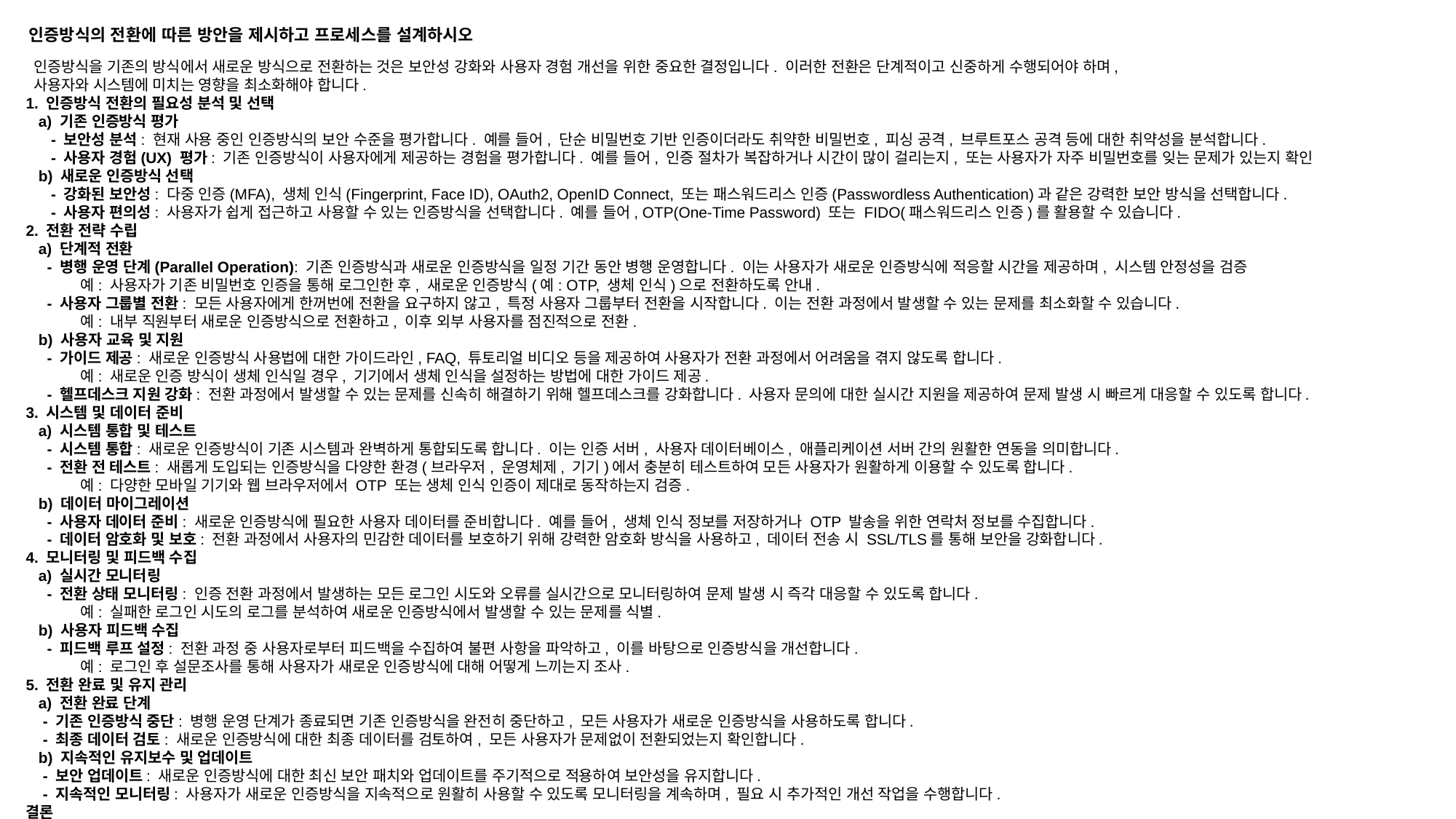

인증방식의 전환에 따른 방안을 제시하고 프로세스를 설계하시오
 인증방식을 기존의 방식에서 새로운 방식으로 전환하는 것은 보안성 강화와 사용자 경험 개선을 위한 중요한 결정입니다. 이러한 전환은 단계적이고 신중하게 수행되어야 하며,
 사용자와 시스템에 미치는 영향을 최소화해야 합니다.
1. 인증방식 전환의 필요성 분석 및 선택
   a) 기존 인증방식 평가
      - 보안성 분석: 현재 사용 중인 인증방식의 보안 수준을 평가합니다. 예를 들어, 단순 비밀번호 기반 인증이더라도 취약한 비밀번호, 피싱 공격, 브루트포스 공격 등에 대한 취약성을 분석합니다.
      - 사용자 경험(UX) 평가: 기존 인증방식이 사용자에게 제공하는 경험을 평가합니다. 예를 들어, 인증 절차가 복잡하거나 시간이 많이 걸리는지, 또는 사용자가 자주 비밀번호를 잊는 문제가 있는지 확인
   b) 새로운 인증방식 선택
      - 강화된 보안성: 다중 인증(MFA), 생체 인식(Fingerprint, Face ID), OAuth2, OpenID Connect, 또는 패스워드리스 인증(Passwordless Authentication)과 같은 강력한 보안 방식을 선택합니다.
      - 사용자 편의성: 사용자가 쉽게 접근하고 사용할 수 있는 인증방식을 선택합니다. 예를 들어, OTP(One-Time Password) 또는 FIDO(패스워드리스 인증)를 활용할 수 있습니다.
2. 전환 전략 수립
   a) 단계적 전환
     - 병행 운영 단계(Parallel Operation): 기존 인증방식과 새로운 인증방식을 일정 기간 동안 병행 운영합니다. 이는 사용자가 새로운 인증방식에 적응할 시간을 제공하며, 시스템 안정성을 검증
예: 사용자가 기존 비밀번호 인증을 통해 로그인한 후, 새로운 인증방식(예: OTP, 생체 인식)으로 전환하도록 안내.
     - 사용자 그룹별 전환: 모든 사용자에게 한꺼번에 전환을 요구하지 않고, 특정 사용자 그룹부터 전환을 시작합니다. 이는 전환 과정에서 발생할 수 있는 문제를 최소화할 수 있습니다.
예: 내부 직원부터 새로운 인증방식으로 전환하고, 이후 외부 사용자를 점진적으로 전환.
   b) 사용자 교육 및 지원
     - 가이드 제공: 새로운 인증방식 사용법에 대한 가이드라인, FAQ, 튜토리얼 비디오 등을 제공하여 사용자가 전환 과정에서 어려움을 겪지 않도록 합니다.
예: 새로운 인증 방식이 생체 인식일 경우, 기기에서 생체 인식을 설정하는 방법에 대한 가이드 제공.
     - 헬프데스크 지원 강화: 전환 과정에서 발생할 수 있는 문제를 신속히 해결하기 위해 헬프데스크를 강화합니다. 사용자 문의에 대한 실시간 지원을 제공하여 문제 발생 시 빠르게 대응할 수 있도록 합니다.
3. 시스템 및 데이터 준비
   a) 시스템 통합 및 테스트
     - 시스템 통합: 새로운 인증방식이 기존 시스템과 완벽하게 통합되도록 합니다. 이는 인증 서버, 사용자 데이터베이스, 애플리케이션 서버 간의 원활한 연동을 의미합니다.
     - 전환 전 테스트: 새롭게 도입되는 인증방식을 다양한 환경(브라우저, 운영체제, 기기)에서 충분히 테스트하여 모든 사용자가 원활하게 이용할 수 있도록 합니다.
예: 다양한 모바일 기기와 웹 브라우저에서 OTP 또는 생체 인식 인증이 제대로 동작하는지 검증.
   b) 데이터 마이그레이션
     - 사용자 데이터 준비: 새로운 인증방식에 필요한 사용자 데이터를 준비합니다. 예를 들어, 생체 인식 정보를 저장하거나 OTP 발송을 위한 연락처 정보를 수집합니다.
     - 데이터 암호화 및 보호: 전환 과정에서 사용자의 민감한 데이터를 보호하기 위해 강력한 암호화 방식을 사용하고, 데이터 전송 시 SSL/TLS를 통해 보안을 강화합니다.
4. 모니터링 및 피드백 수집
   a) 실시간 모니터링
     - 전환 상태 모니터링: 인증 전환 과정에서 발생하는 모든 로그인 시도와 오류를 실시간으로 모니터링하여 문제 발생 시 즉각 대응할 수 있도록 합니다.
예: 실패한 로그인 시도의 로그를 분석하여 새로운 인증방식에서 발생할 수 있는 문제를 식별.
   b) 사용자 피드백 수집
     - 피드백 루프 설정: 전환 과정 중 사용자로부터 피드백을 수집하여 불편 사항을 파악하고, 이를 바탕으로 인증방식을 개선합니다.
예: 로그인 후 설문조사를 통해 사용자가 새로운 인증방식에 대해 어떻게 느끼는지 조사.
5. 전환 완료 및 유지 관리
   a) 전환 완료 단계
    - 기존 인증방식 중단: 병행 운영 단계가 종료되면 기존 인증방식을 완전히 중단하고, 모든 사용자가 새로운 인증방식을 사용하도록 합니다.
    - 최종 데이터 검토: 새로운 인증방식에 대한 최종 데이터를 검토하여, 모든 사용자가 문제없이 전환되었는지 확인합니다.
   b) 지속적인 유지보수 및 업데이트
    - 보안 업데이트: 새로운 인증방식에 대한 최신 보안 패치와 업데이트를 주기적으로 적용하여 보안성을 유지합니다.
    - 지속적인 모니터링: 사용자가 새로운 인증방식을 지속적으로 원활히 사용할 수 있도록 모니터링을 계속하며, 필요 시 추가적인 개선 작업을 수행합니다.
결론
인증방식 전환은 사용자 보안과 경험을 모두 향상시키기 위한 중요한 과정입니다. 위의 방안과 프로세스를 통해 사용자와 시스템에 미치는 영향을 최소화하며, 안전하고 원활한 전환을 달성할 수 있습니다. 또한, 전환 후에도 지속적인 모니터링과 피드백 수집을 통해 인증방식의 안정성을 유지하고, 필요시 개선할 수 있도록 준비해야 합니다.